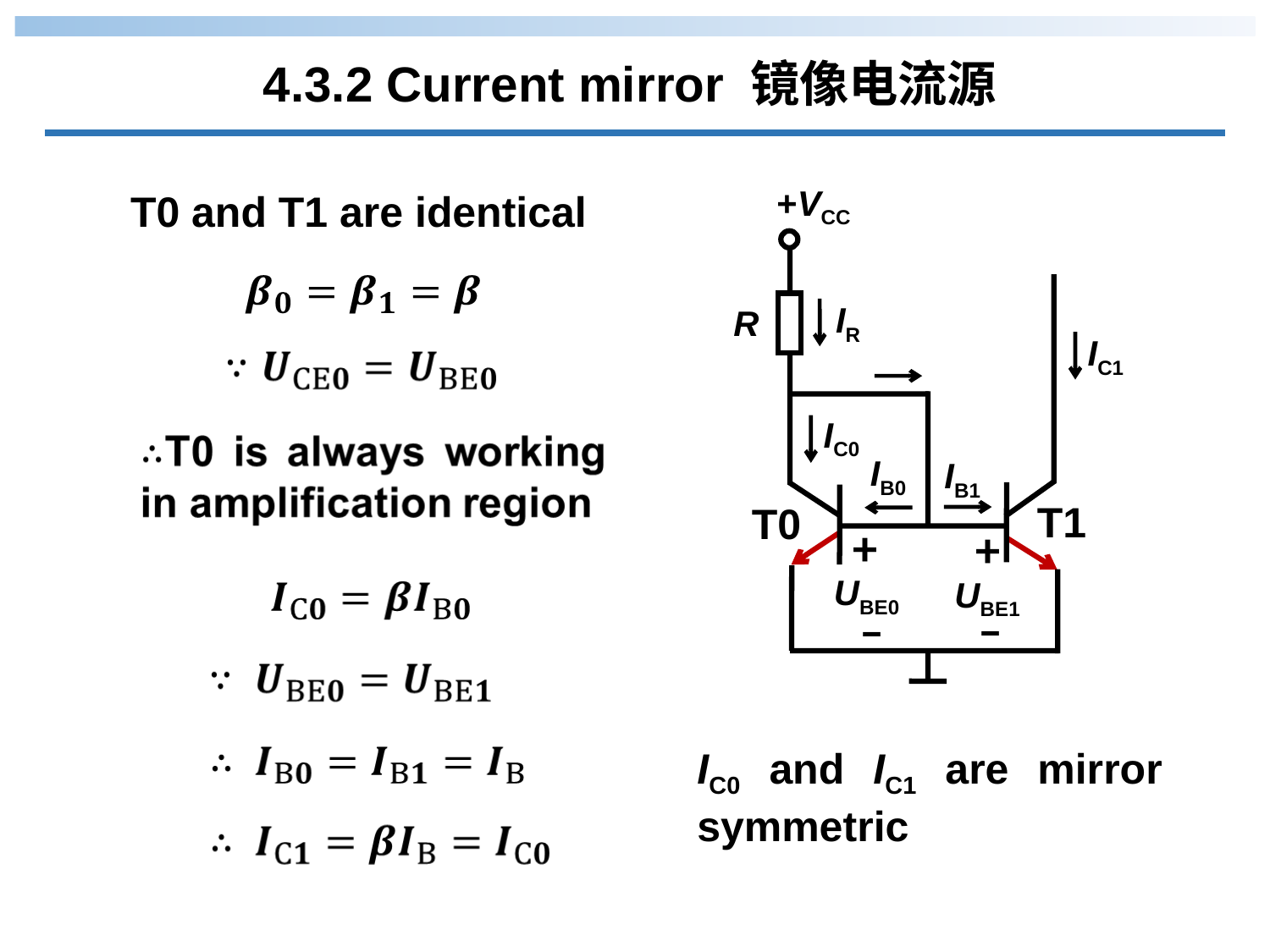

4.3.2 Current mirror 镜像电流源

+VCC

+
+

–
–

IR
R
IC1

IC0
IB0
IB1
T1
T0
UBE0
UBE1

T0 and T1 are identical

IC0 and IC1 are mirror symmetric